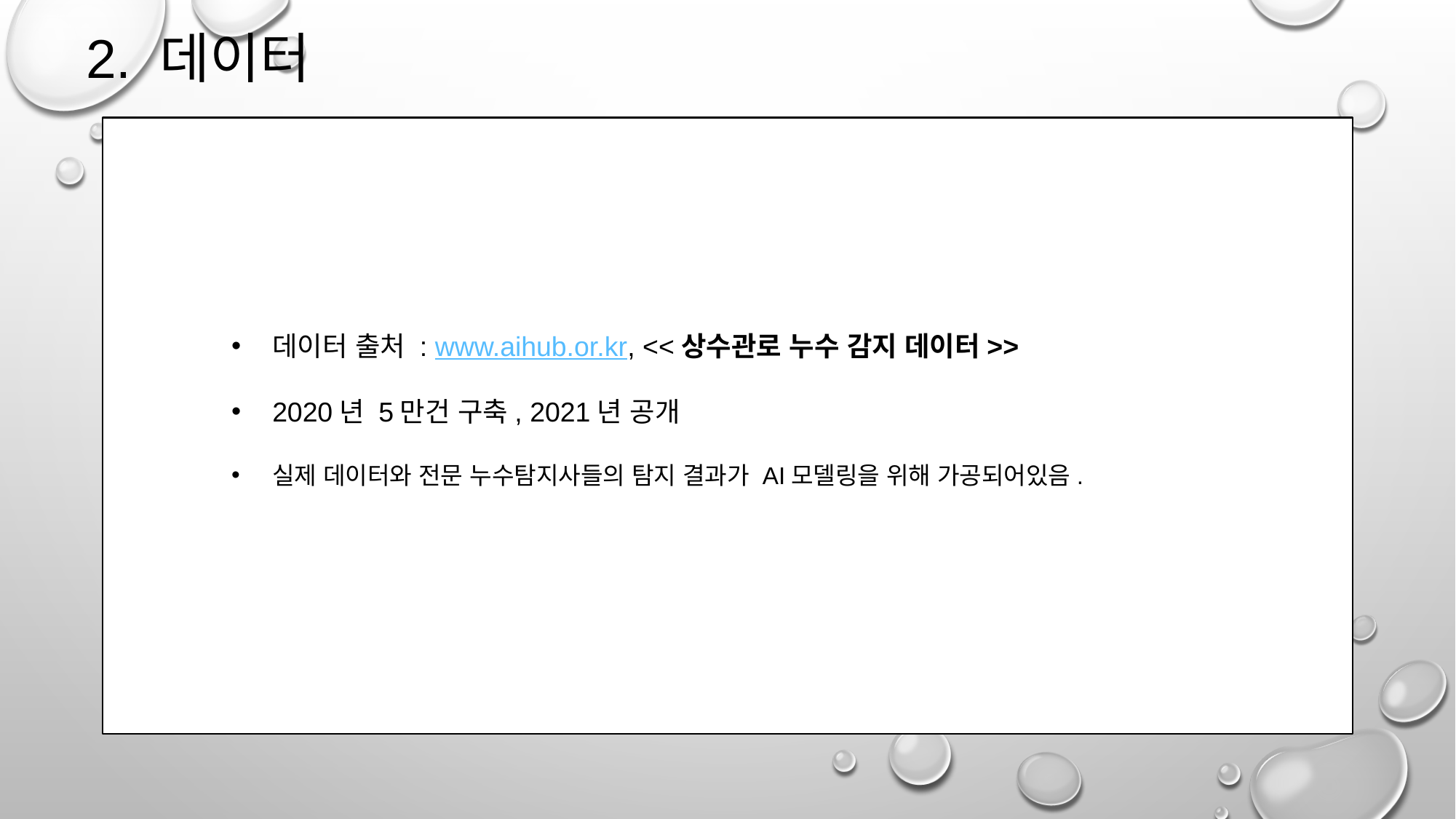

# 2. 데이터
데이터 출처 : www.aihub.or.kr, <<상수관로 누수 감지 데이터>>

2020년 5만건 구축, 2021년 공개

실제 데이터와 전문 누수탐지사들의 탐지 결과가 AI모델링을 위해 가공되어있음.